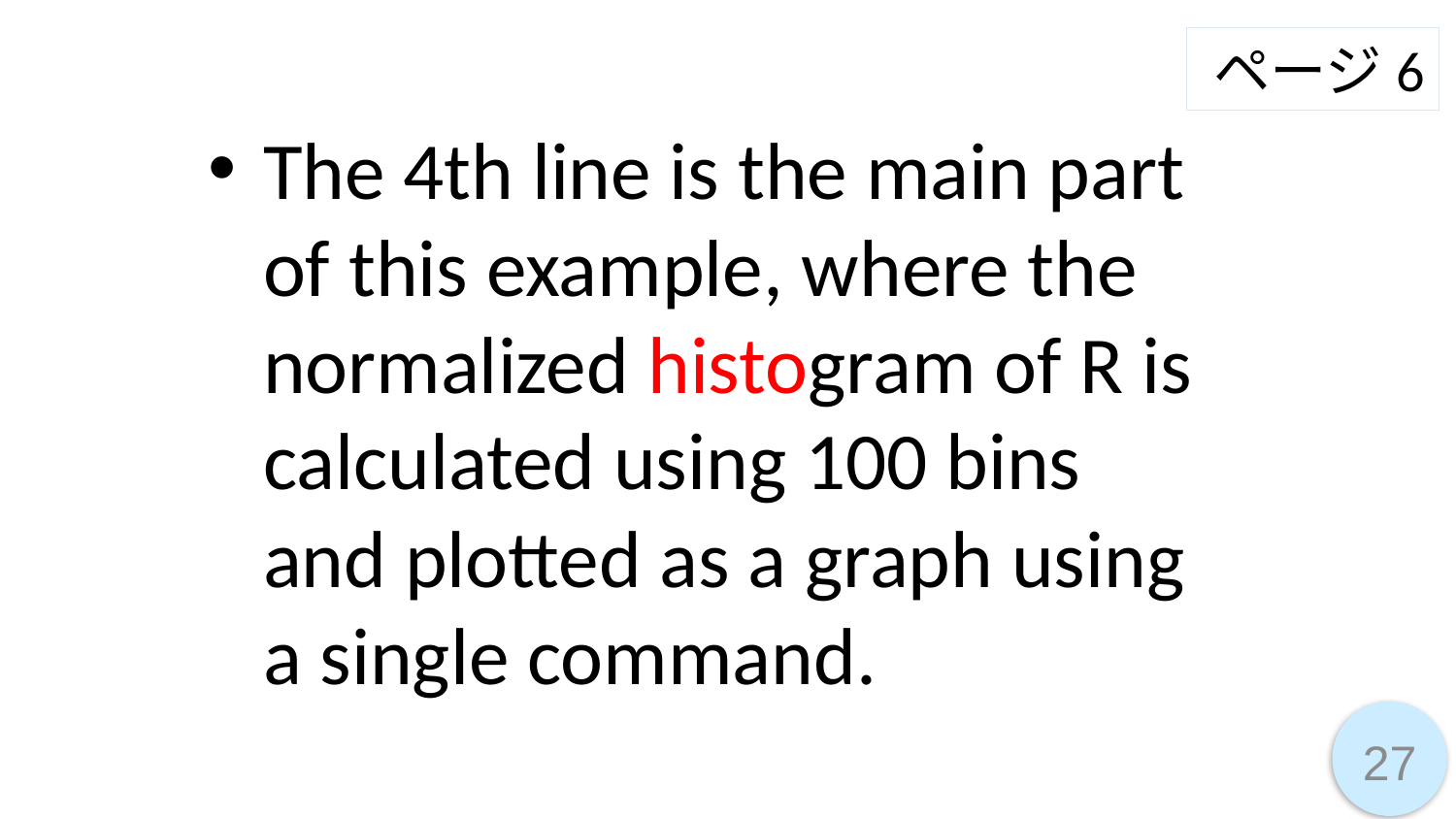

ページ6
The 4th line is the main part of this example, where the normalized histogram of R is calculated using 100 bins and plotted as a graph using a single command.
27